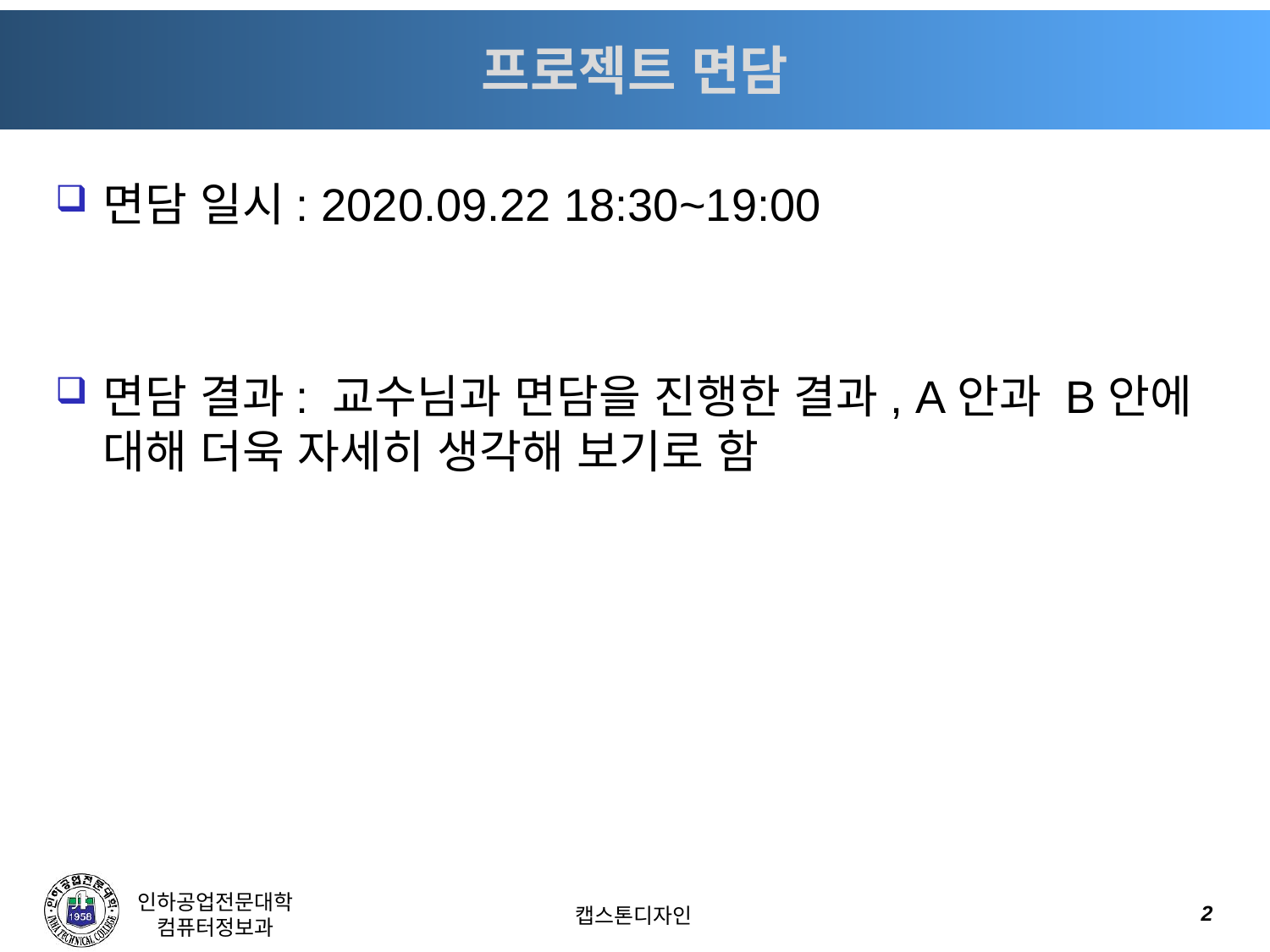

# 프로젝트 면담
면담 일시: 2020.09.22 18:30~19:00

면담 결과: 교수님과 면담을 진행한 결과, A안과 B안에 대해 더욱 자세히 생각해 보기로 함